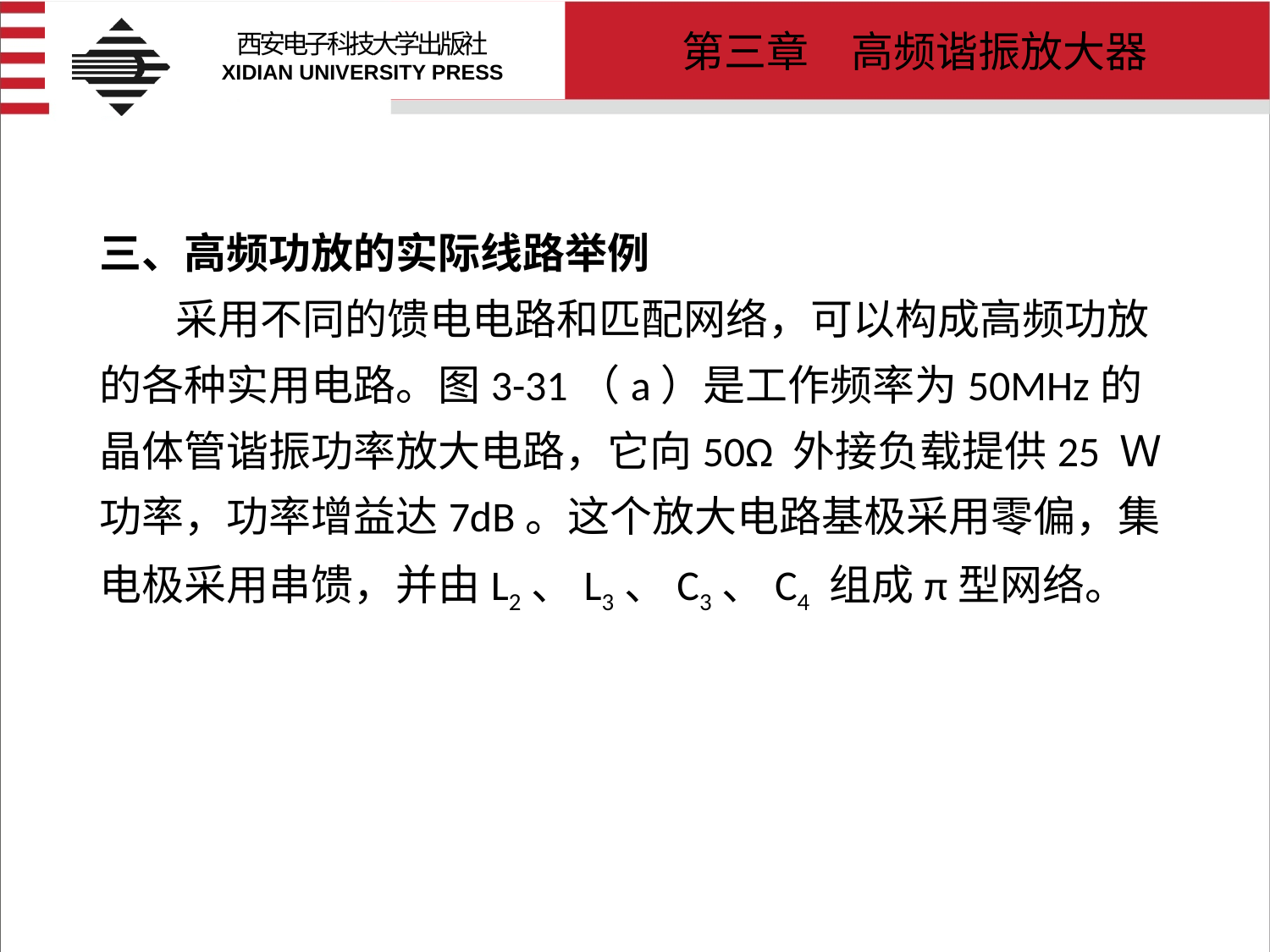

# 三、高频功放的实际线路举例 采用不同的馈电电路和匹配网络，可以构成高频功放的各种实用电路。图3-31（a）是工作频率为50MHz的晶体管谐振功率放大电路，它向50Ω 外接负载提供25 Ｗ 功率，功率增益达7dB。这个放大电路基极采用零偏，集电极采用串馈，并由L2、L3、C3、C4 组成π型网络。